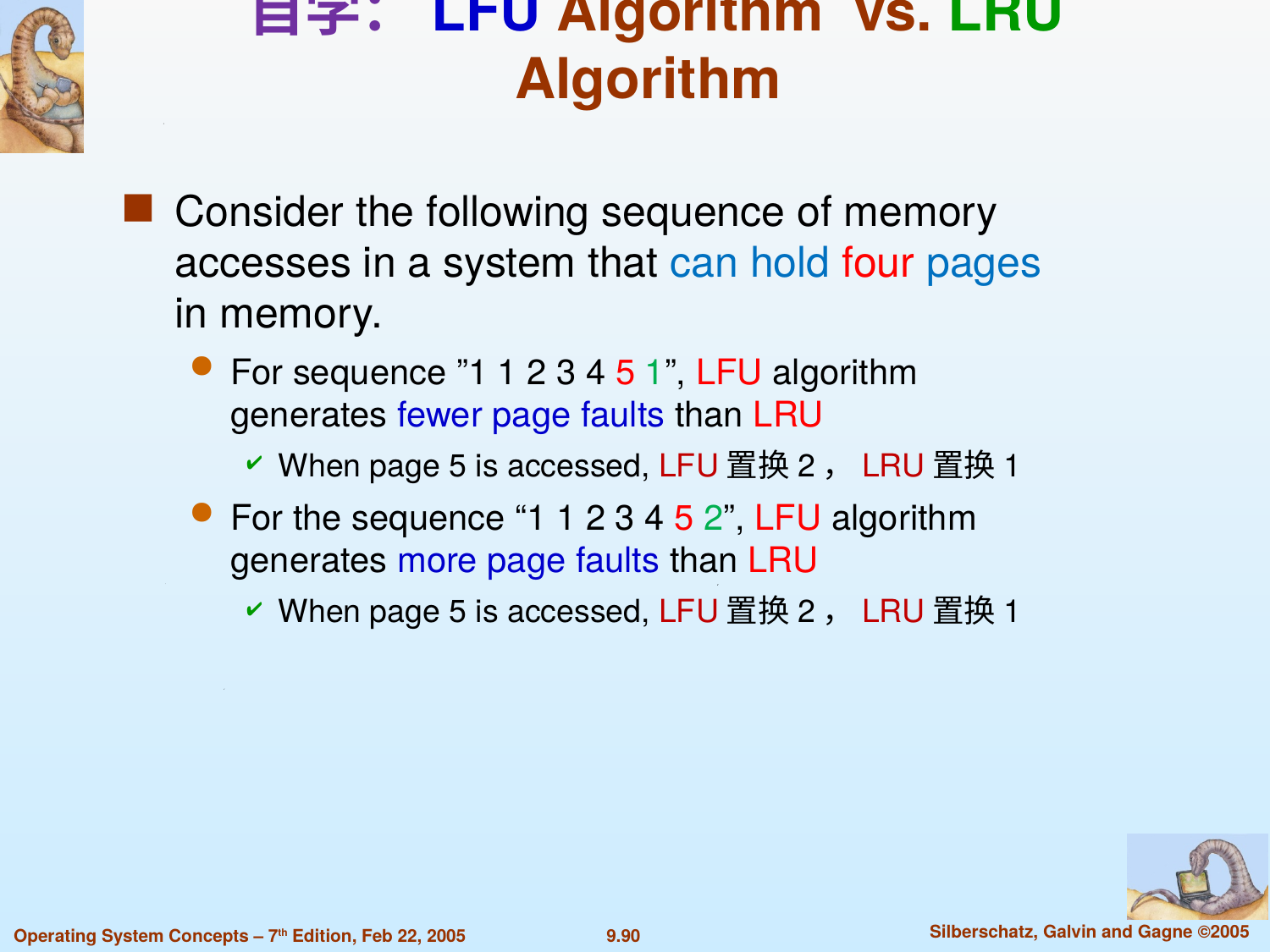

自学：LFU Algorithm  vs. LRU Algorithm
Consider the following sequence of memory accesses in a system that can hold four pages in memory.
For sequence ”1 1 2 3 4 5 1”, LFU algorithm generates fewer page faults than LRU
When page 5 is accessed, LFU置换2，LRU置换1
For the sequence “1 1 2 3 4 5 2”, LFU algorithm generates more page faults than LRU
When page 5 is accessed, LFU置换2，LRU置换1